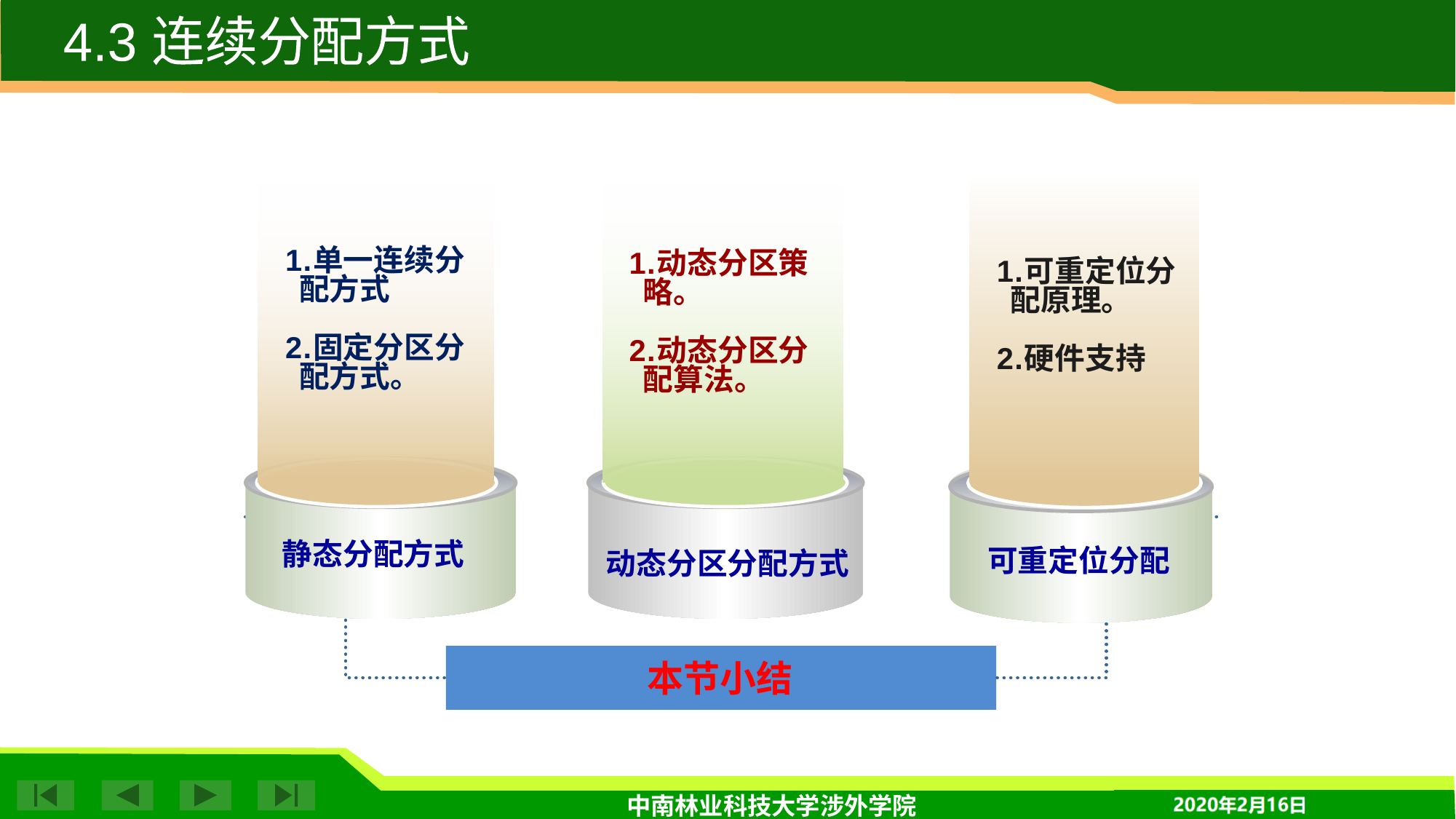

4.3 连续分配方式

单一连续分配方式

固定分区分配方式。

动态分区策略。

动态分区分配算法。

可重定位分配原理。

硬件支持

静态分配方式
可重定位分配
动态分区分配方式

本节小结